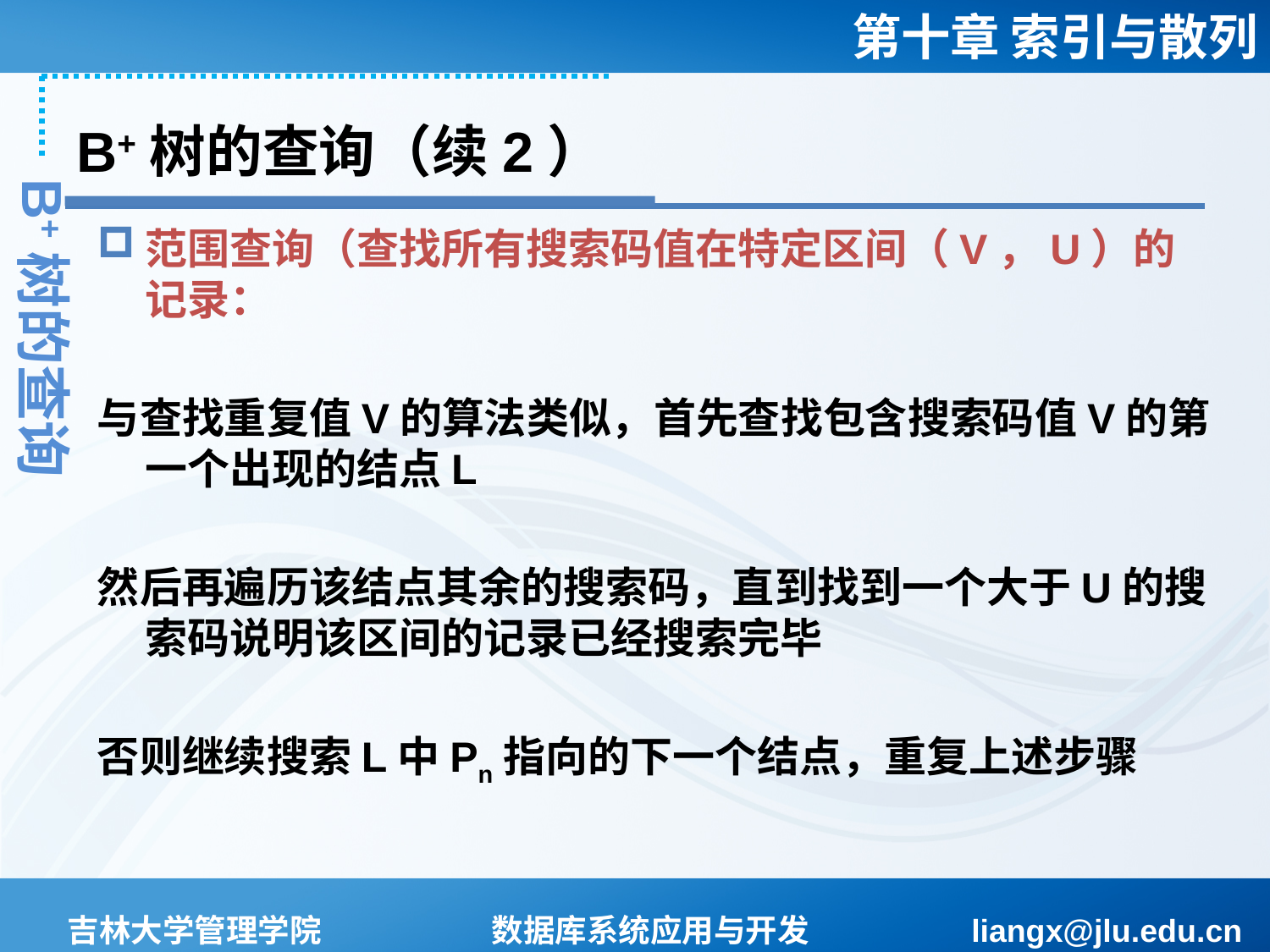

# B+树的查询（续2）
B+树的查询
范围查询（查找所有搜索码值在特定区间（V，U）的记录：

与查找重复值V的算法类似，首先查找包含搜索码值V的第一个出现的结点L

然后再遍历该结点其余的搜索码，直到找到一个大于U的搜索码说明该区间的记录已经搜索完毕

否则继续搜索L中Pn指向的下一个结点，重复上述步骤